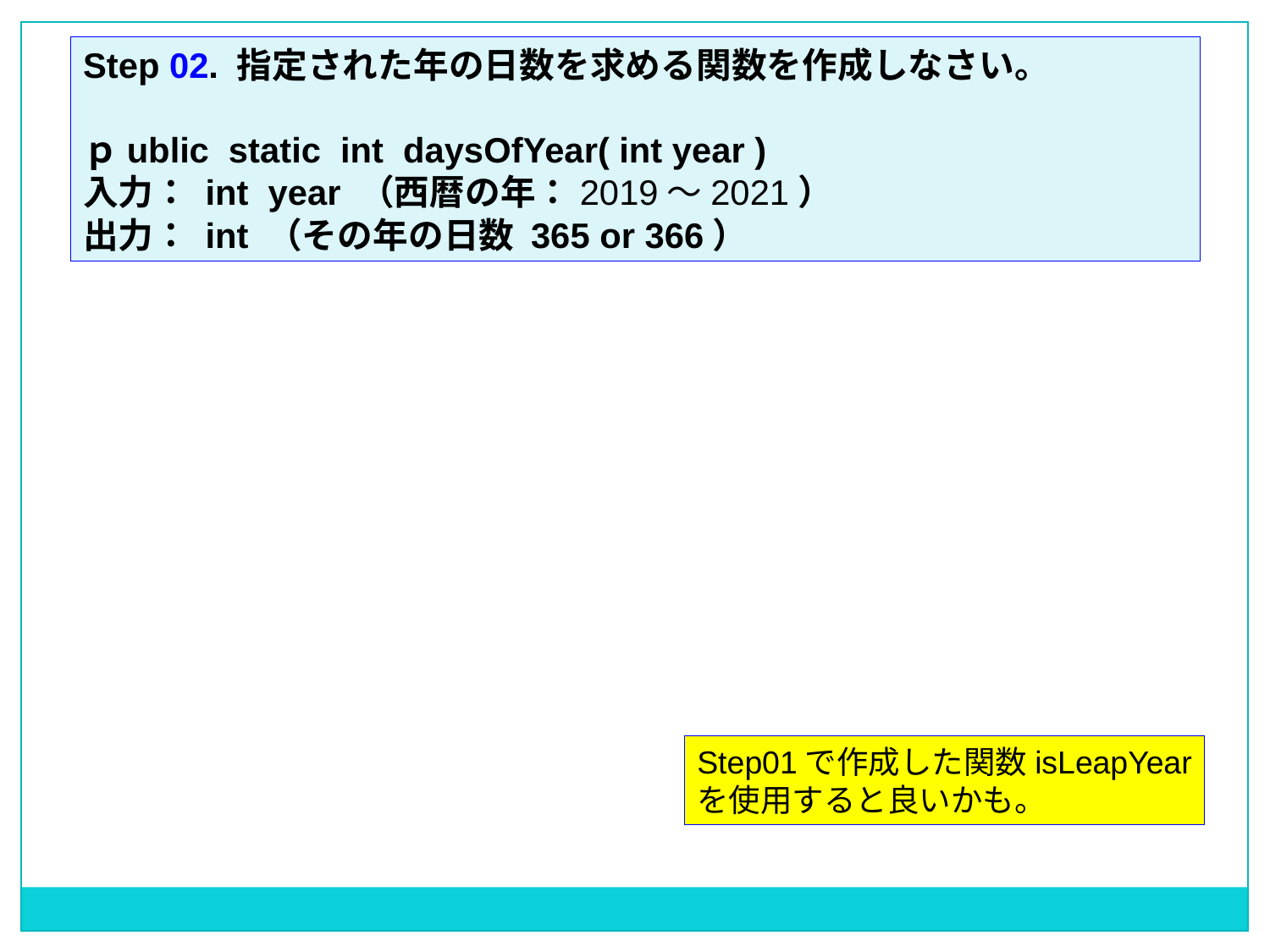

Step 02. 指定された年の日数を求める関数を作成しなさい。

ｐublic  static  int  daysOfYear( int year )
入力： int  year （西暦の年：2019～2021）
出力： int （その年の日数 365 or 366）
Step01で作成した関数isLeapYear
を使用すると良いかも。